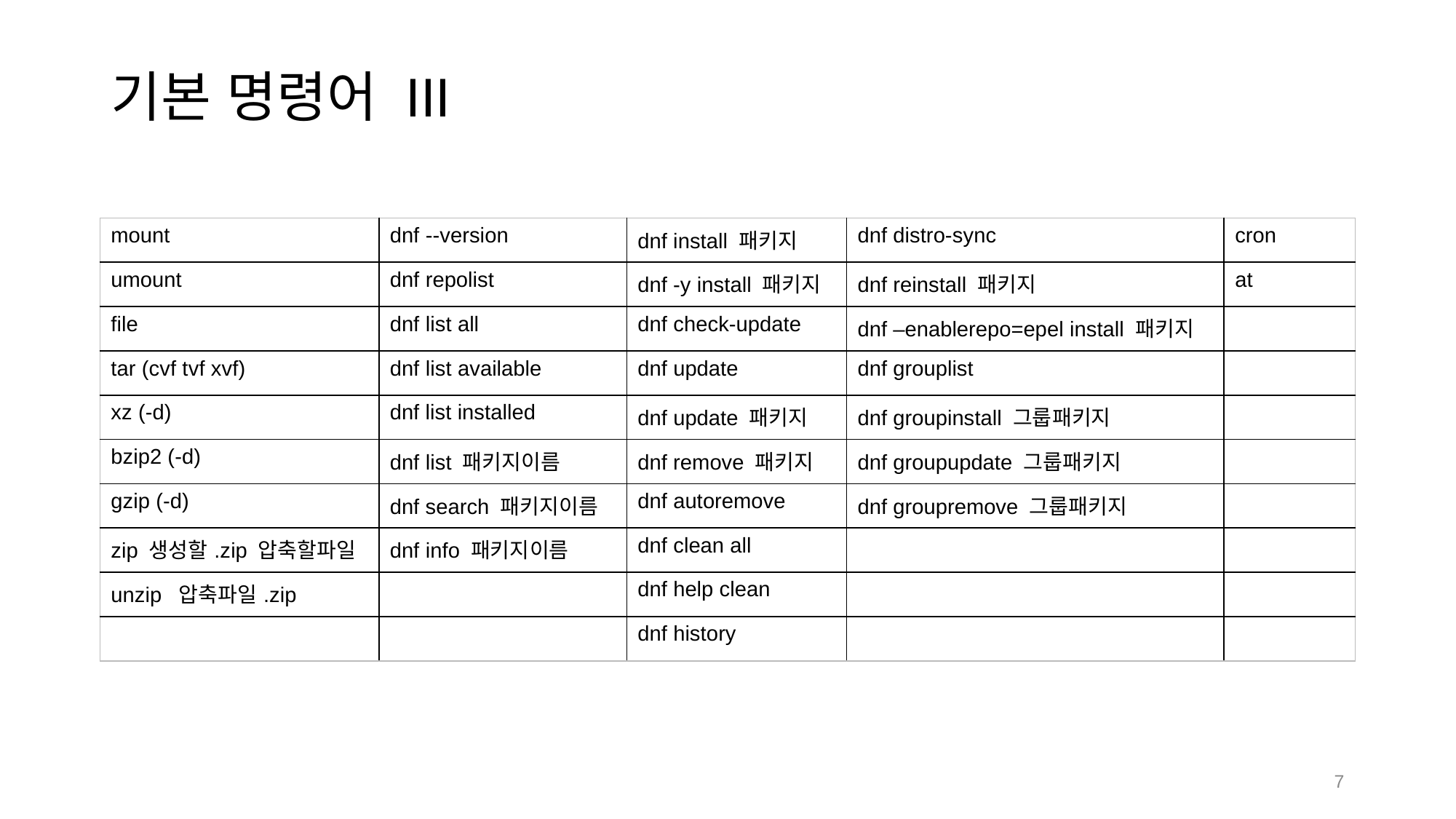

# 기본 명령어 III
| mount | dnf --version | dnf install 패키지 | dnf distro-sync | cron |
| --- | --- | --- | --- | --- |
| umount | dnf repolist | dnf -y install 패키지 | dnf reinstall 패키지 | at |
| file | dnf list all | dnf check-update | dnf –enablerepo=epel install 패키지 |  |
| tar (cvf tvf xvf) | dnf list available | dnf update | dnf grouplist |  |
| xz (-d) | dnf list installed | dnf update 패키지 | dnf groupinstall 그룹패키지 |  |
| bzip2 (-d) | dnf list 패키지이름 | dnf remove 패키지 | dnf groupupdate 그룹패키지 |  |
| gzip (-d) | dnf search 패키지이름 | dnf autoremove | dnf groupremove 그룹패키지 |  |
| zip 생성할.zip 압축할파일 | dnf info 패키지이름 | dnf clean all |  |  |
| unzip 압축파일.zip |  | dnf help clean |  |  |
|  |  | dnf history |  |  |
7